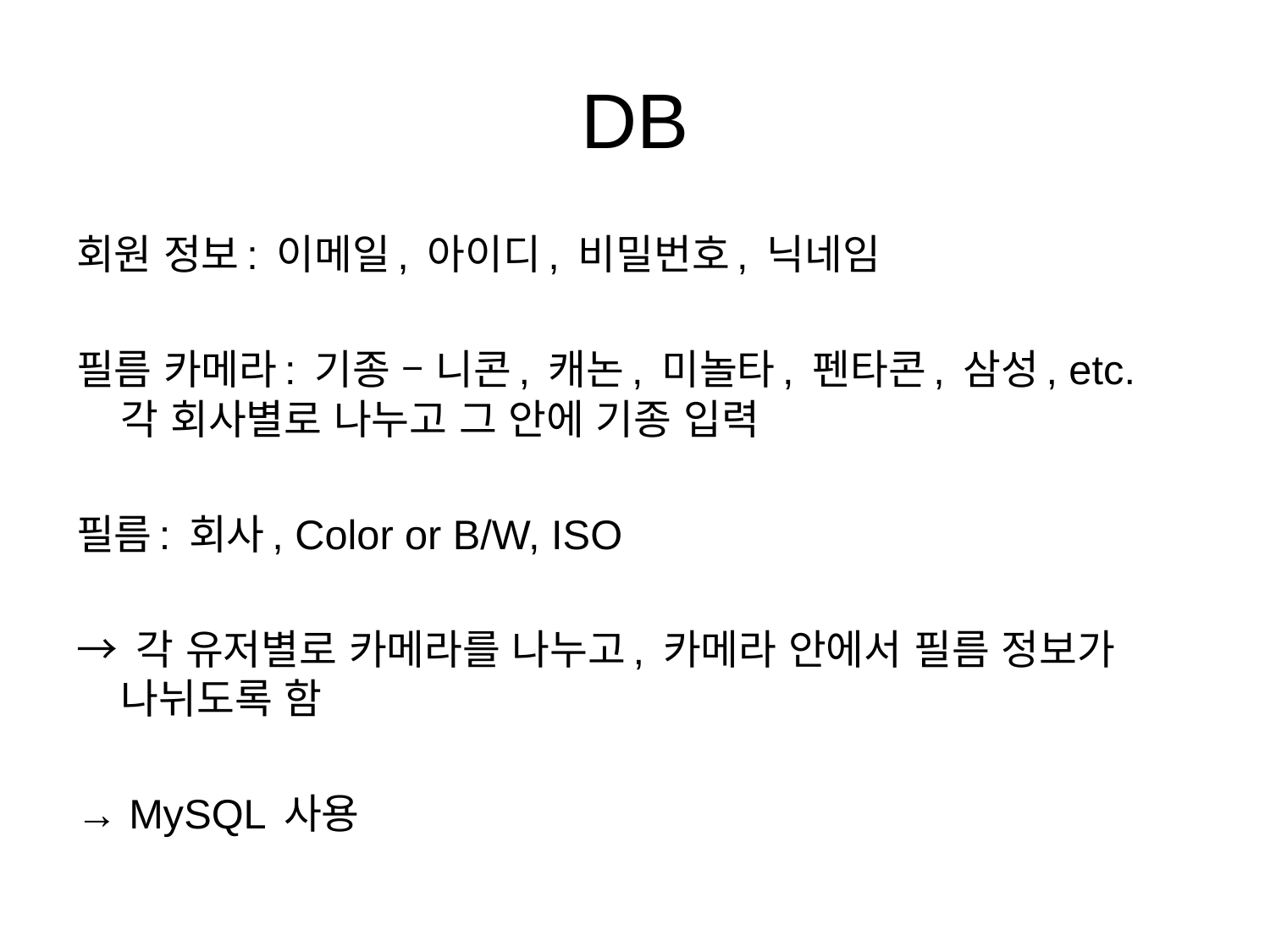

# DB
회원 정보: 이메일, 아이디, 비밀번호, 닉네임

필름 카메라: 기종 – 니콘, 캐논, 미놀타, 펜타콘, 삼성, etc.
각 회사별로 나누고 그 안에 기종 입력

필름: 회사, Color or B/W, ISO

→ 각 유저별로 카메라를 나누고, 카메라 안에서 필름 정보가 나뉘도록 함

→ MySQL 사용